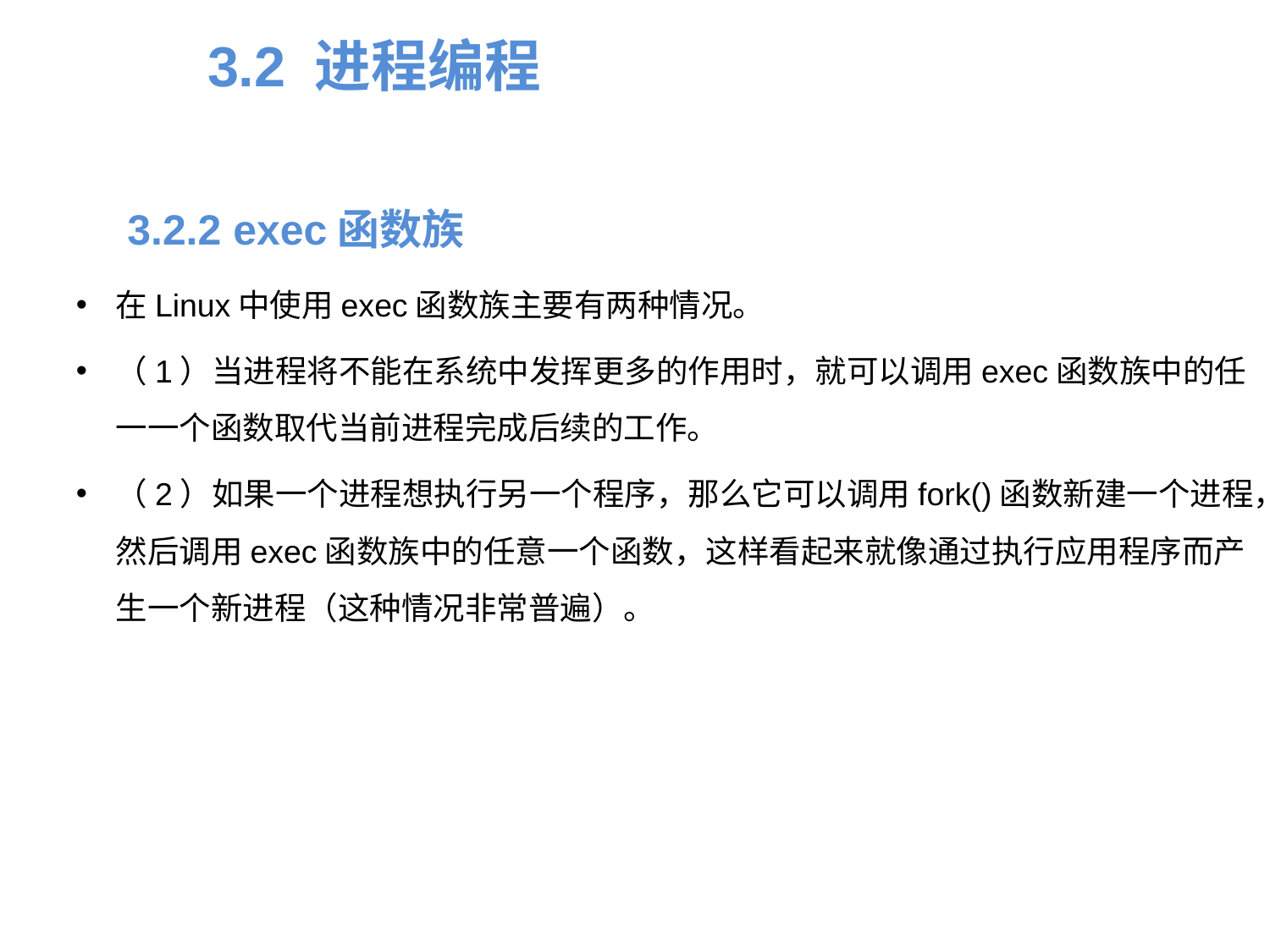

3.2 进程编程
3.2.2 exec函数族
在Linux中使用exec函数族主要有两种情况。
（1）当进程将不能在系统中发挥更多的作用时，就可以调用exec函数族中的任一一个函数取代当前进程完成后续的工作。
（2）如果一个进程想执行另一个程序，那么它可以调用fork()函数新建一个进程，然后调用exec函数族中的任意一个函数，这样看起来就像通过执行应用程序而产生一个新进程（这种情况非常普遍）。